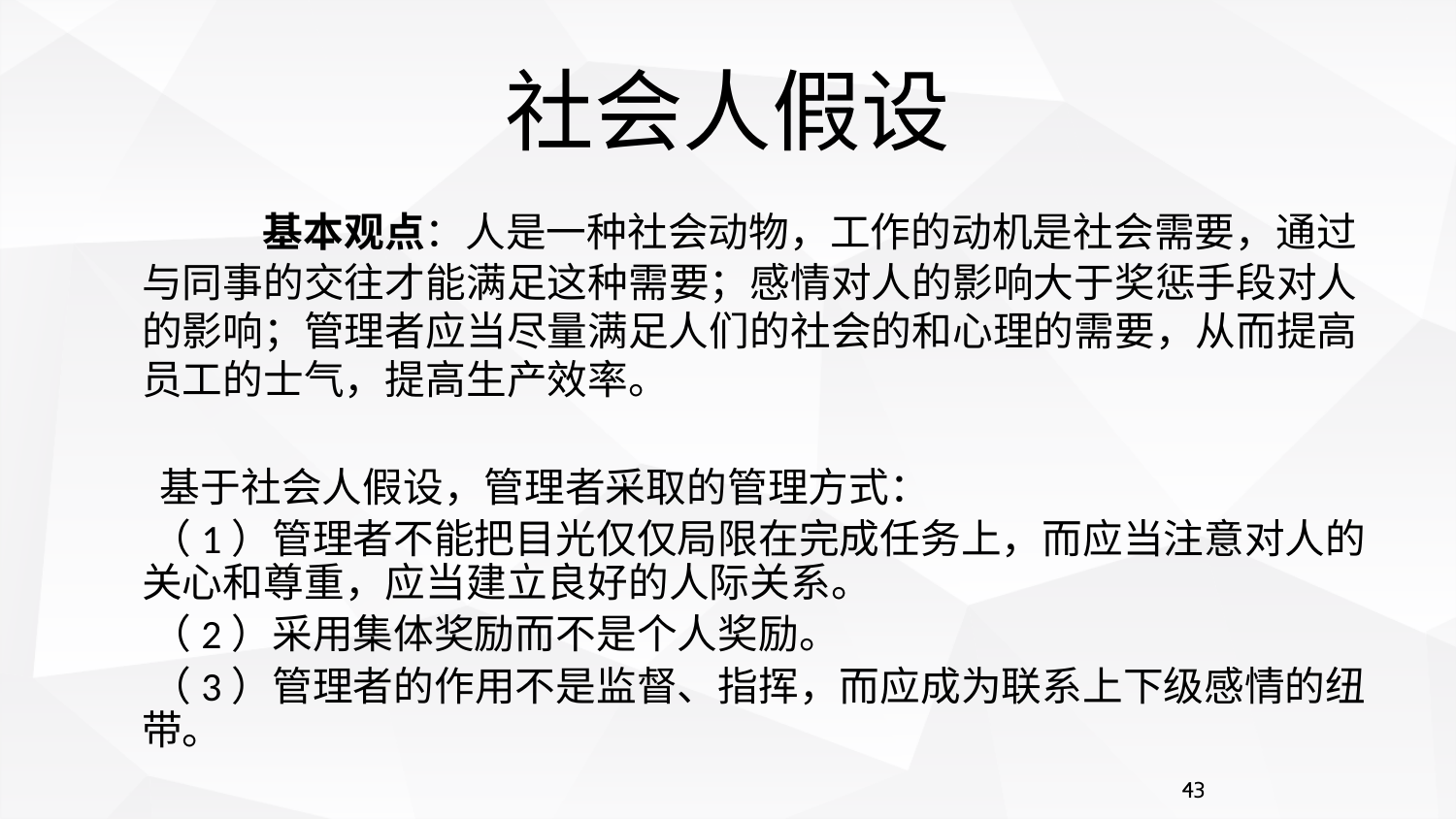

# 社会人假设
               基本观点：人是一种社会动物，工作的动机是社会需要，通过与同事的交往才能满足这种需要；感情对人的影响大于奖惩手段对人的影响；管理者应当尽量满足人们的社会的和心理的需要，从而提高员工的士气，提高生产效率。

       基于社会人假设，管理者采取的管理方式：
      （1）管理者不能把目光仅仅局限在完成任务上，而应当注意对人的关心和尊重，应当建立良好的人际关系。
      （2）采用集体奖励而不是个人奖励。
      （3）管理者的作用不是监督、指挥，而应成为联系上下级感情的纽带。
43